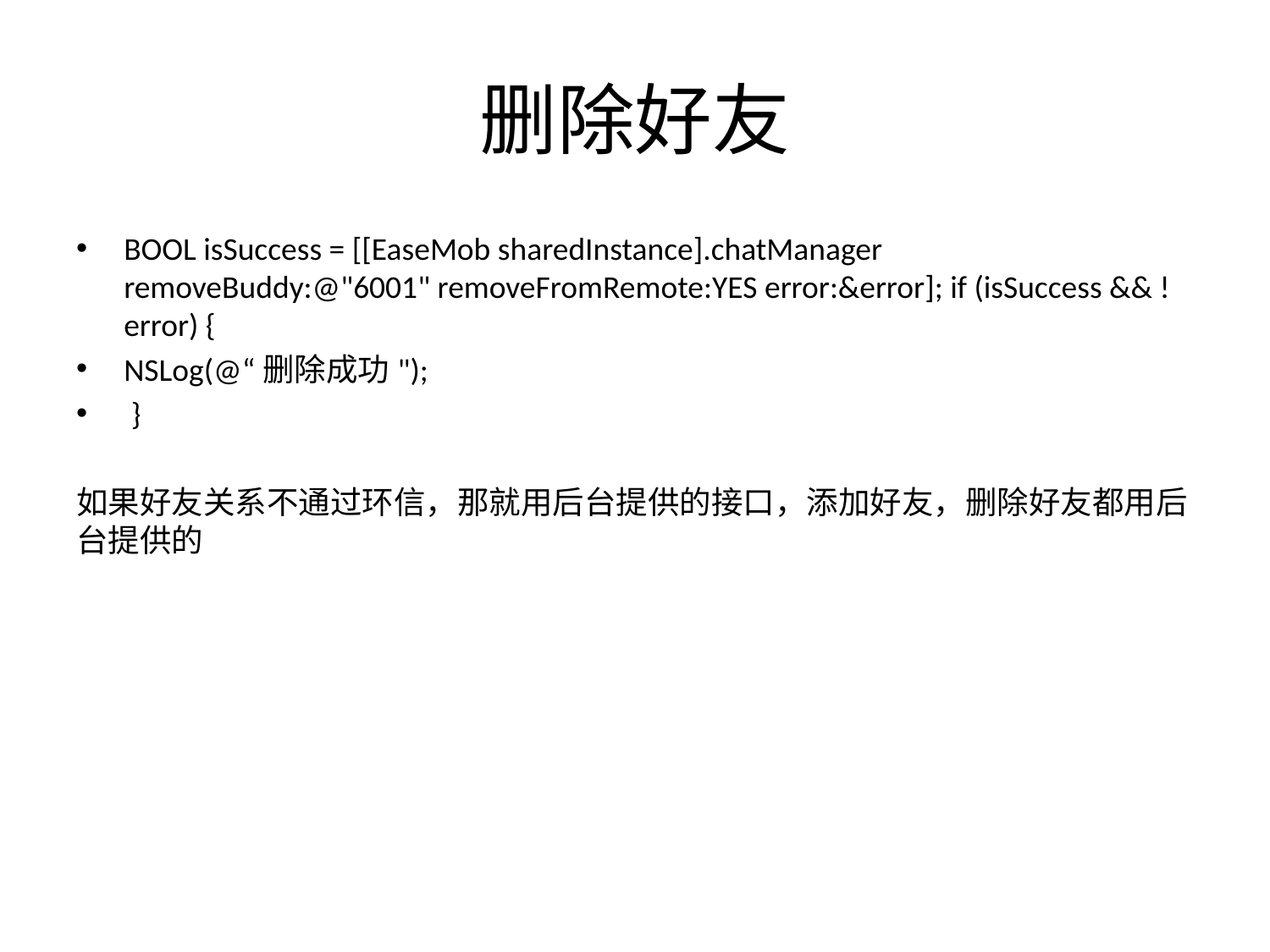

# 删除好友
BOOL isSuccess = [[EaseMob sharedInstance].chatManager removeBuddy:@"6001" removeFromRemote:YES error:&error]; if (isSuccess && !error) {
NSLog(@“删除成功");
 }

如果好友关系不通过环信，那就用后台提供的接口，添加好友，删除好友都用后台提供的